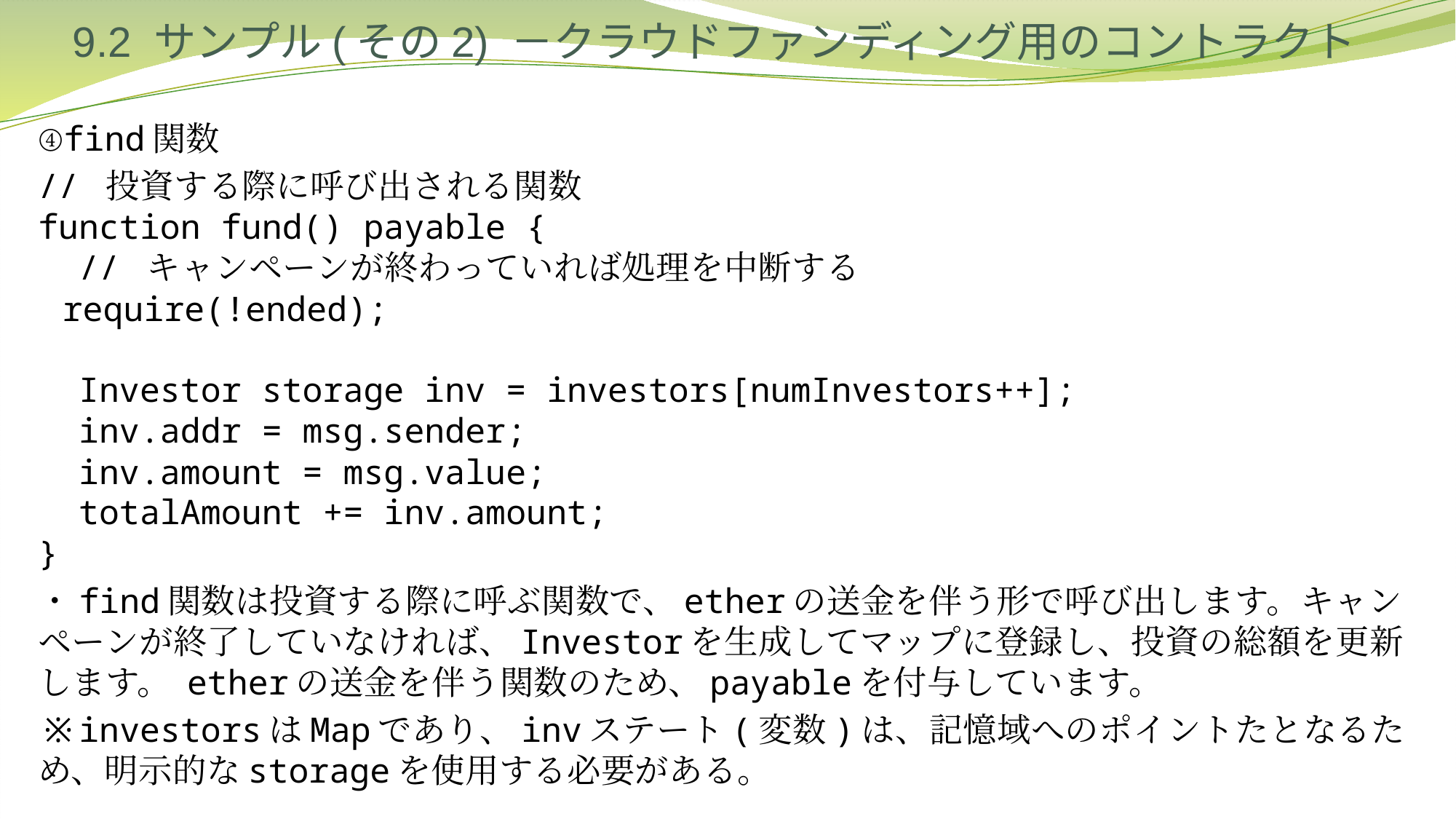

# 9.2 サンプル(その2) －クラウドファンディング用のコントラクト

④find関数
// 投資する際に呼び出される関数
function fund() payable {
  // キャンペーンが終わっていれば処理を中断する
  require(!ended);
  Investor storage inv = investors[numInvestors++];
  inv.addr = msg.sender;
  inv.amount = msg.value;
  totalAmount += inv.amount;
}
・find関数は投資する際に呼ぶ関数で、etherの送金を伴う形で呼び出します。キャンペーンが終了していなければ、Investorを生成してマップに登録し、投資の総額を更新します。 etherの送金を伴う関数のため、payableを付与しています。
※investorsはMapであり、invステート(変数)は、記憶域へのポイントたとなるため、明示的なstorageを使用する必要がある。